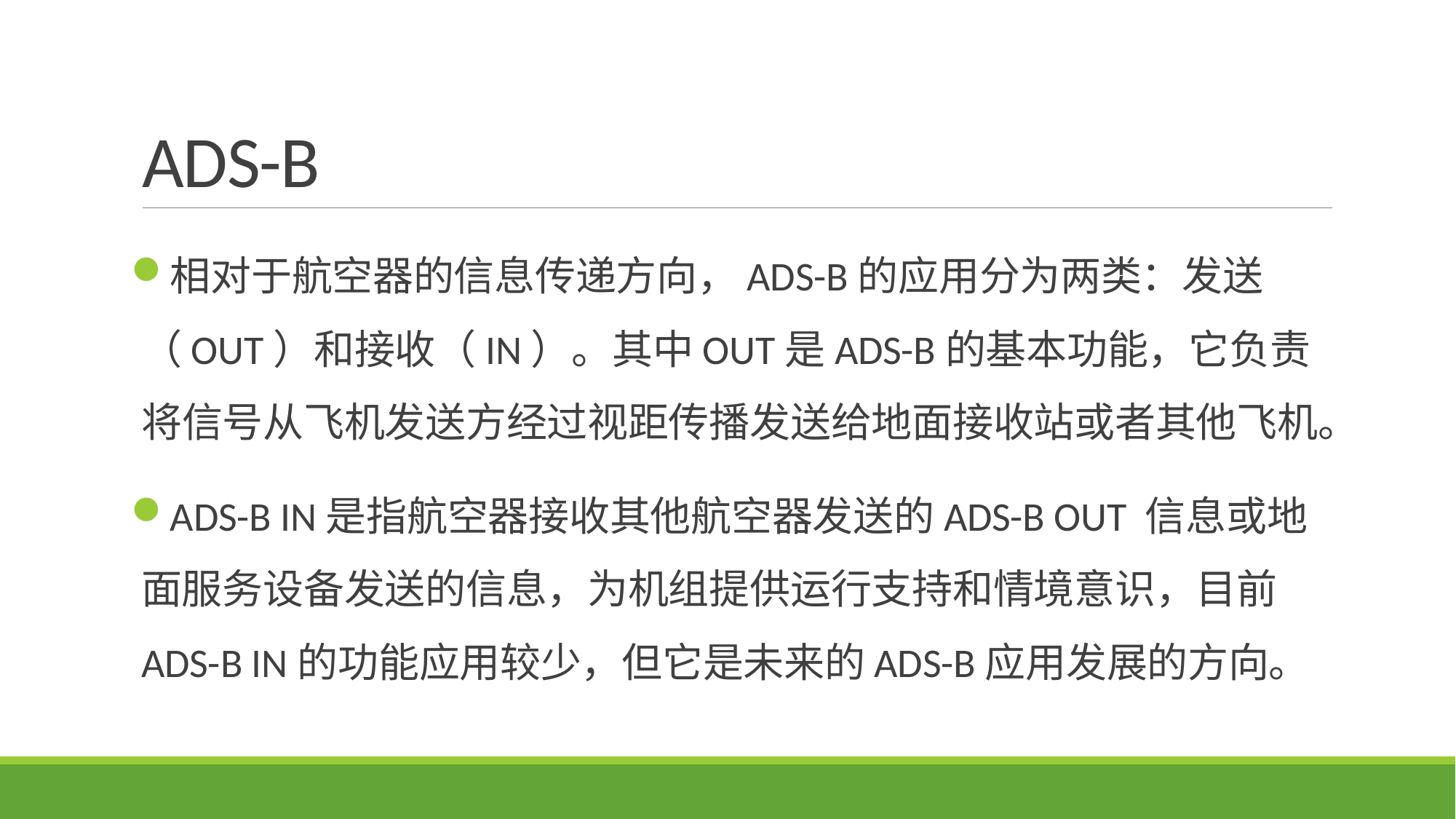

# ADS-B
相对于航空器的信息传递方向，ADS-B的应用分为两类：发送（OUT）和接收（IN）。其中OUT是ADS-B的基本功能，它负责将信号从飞机发送方经过视距传播发送给地面接收站或者其他飞机。
ADS-B IN是指航空器接收其他航空器发送的ADS-B OUT 信息或地面服务设备发送的信息，为机组提供运行支持和情境意识，目前ADS-B IN的功能应用较少，但它是未来的ADS-B应用发展的方向。